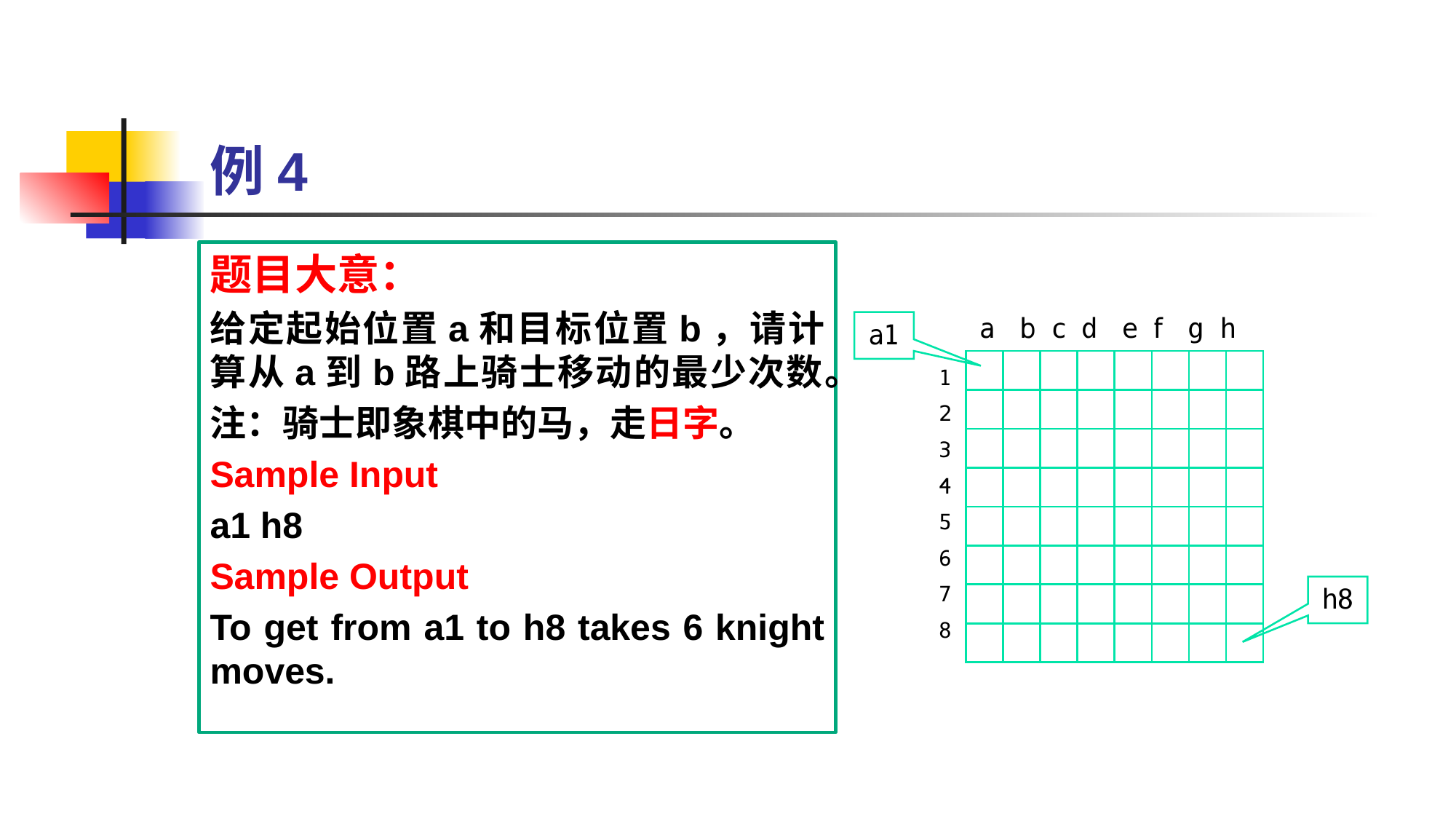

# 例4
题目大意：
给定起始位置a和目标位置b，请计算从a到b路上骑士移动的最少次数。
注：骑士即象棋中的马，走日字。
Sample Input
a1 h8
Sample Output
To get from a1 to h8 takes 6 knight moves.
 a   b  c  d   e  f   g  h
a1

1
2
3
4
5
6
7
8

h8

16